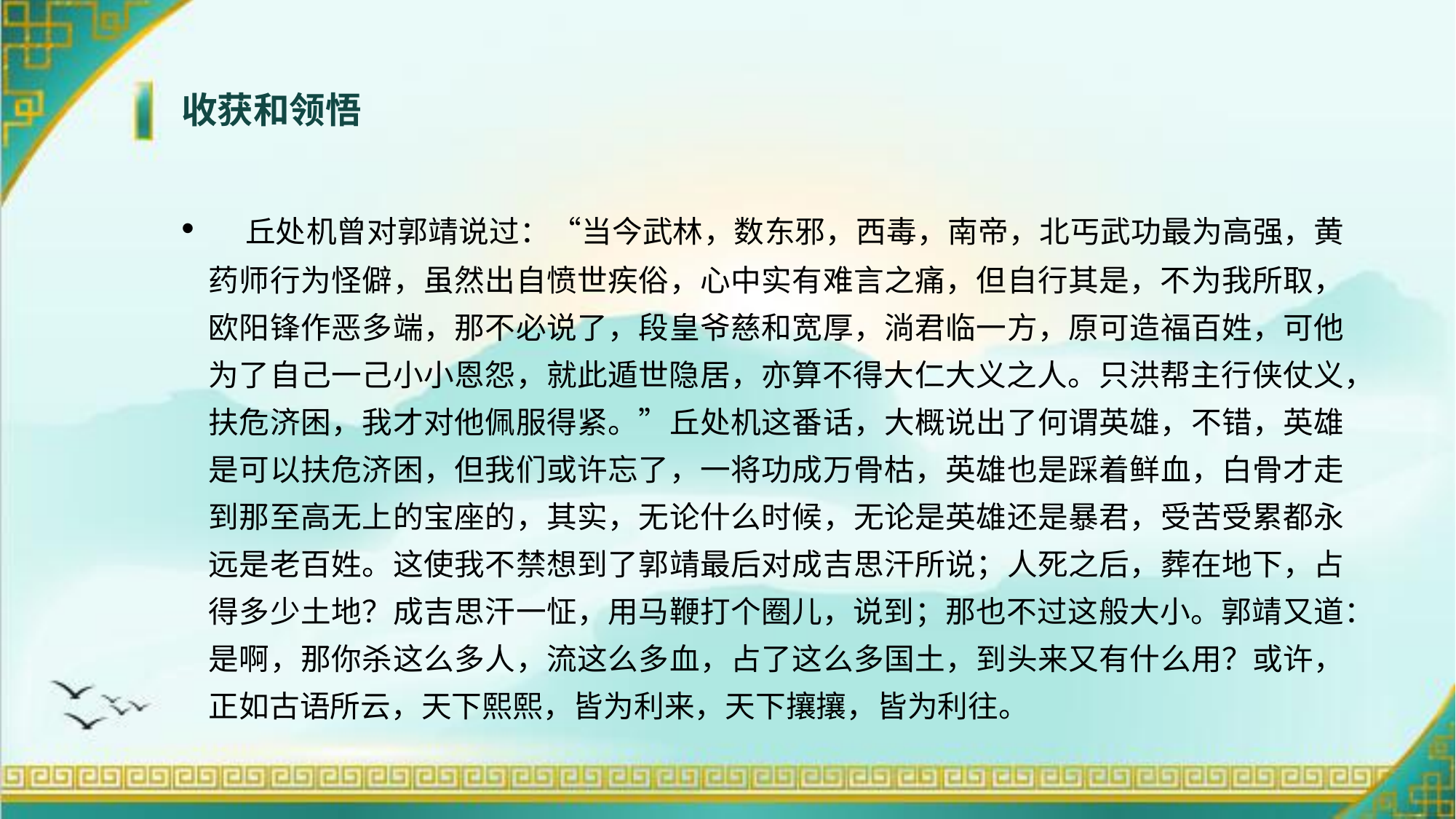

# 收获和领悟
　丘处机曾对郭靖说过：“当今武林，数东邪，西毒，南帝，北丐武功最为高强，黄药师行为怪僻，虽然出自愤世疾俗，心中实有难言之痛，但自行其是，不为我所取，欧阳锋作恶多端，那不必说了，段皇爷慈和宽厚，淌君临一方，原可造福百姓，可他为了自己一己小小恩怨，就此遁世隐居，亦算不得大仁大义之人。只洪帮主行侠仗义，扶危济困，我才对他佩服得紧。”丘处机这番话，大概说出了何谓英雄，不错，英雄是可以扶危济困，但我们或许忘了，一将功成万骨枯，英雄也是踩着鲜血，白骨才走到那至高无上的宝座的，其实，无论什么时候，无论是英雄还是暴君，受苦受累都永远是老百姓。这使我不禁想到了郭靖最后对成吉思汗所说；人死之后，葬在地下，占得多少土地？成吉思汗一怔，用马鞭打个圈儿，说到；那也不过这般大小。郭靖又道：是啊，那你杀这么多人，流这么多血，占了这么多国土，到头来又有什么用？或许，正如古语所云，天下熙熙，皆为利来，天下攘攘，皆为利往。